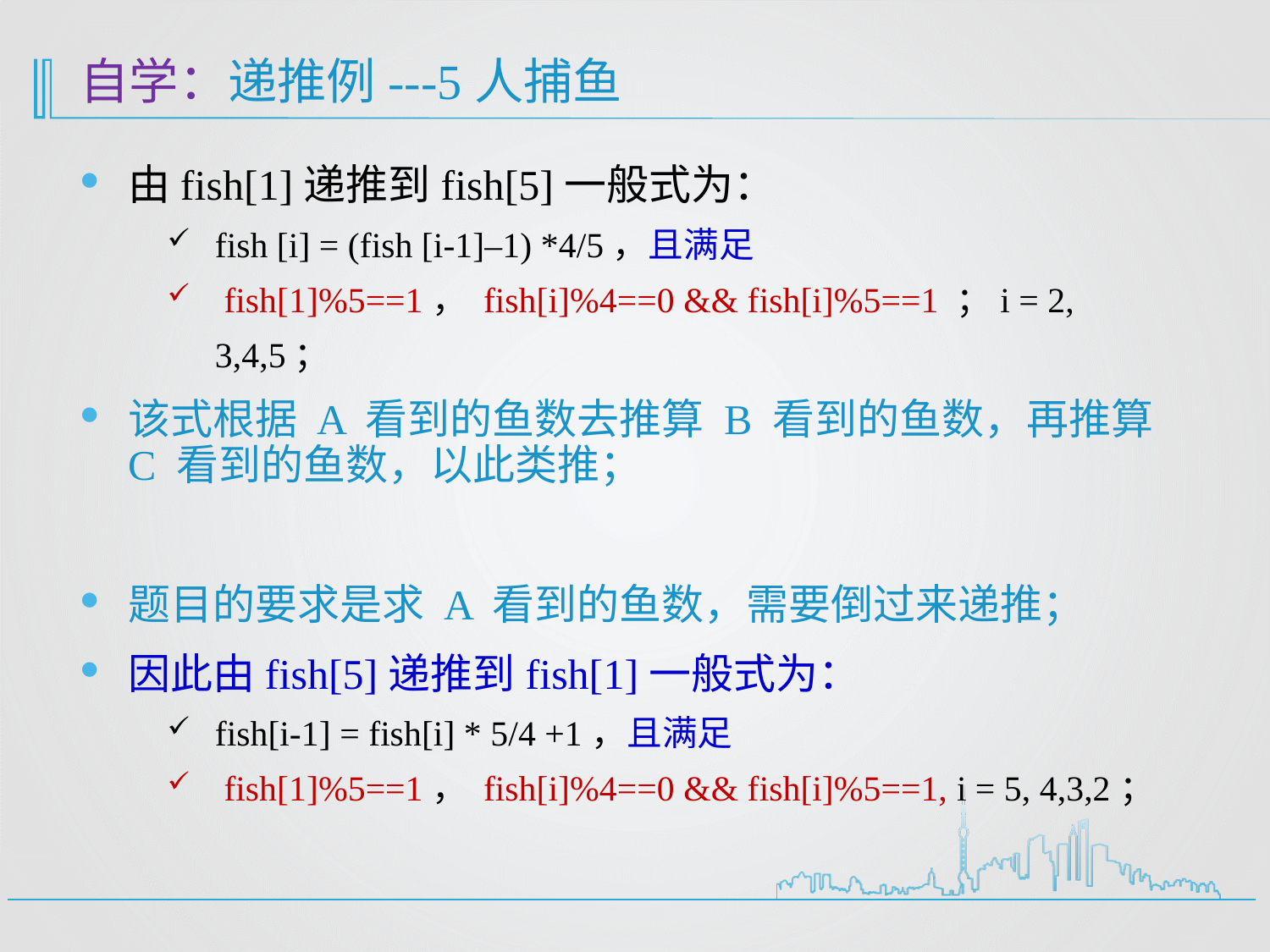

# 自学：递推例---5人捕鱼
由fish[1]递推到fish[5]一般式为：
fish [i] = (fish [i-1]–1) *4/5，且满足
 fish[1]%5==1， fish[i]%4==0 && fish[i]%5==1 ；i = 2, 3,4,5；
该式根据 A 看到的鱼数去推算 B 看到的鱼数，再推算 C 看到的鱼数，以此类推；

题目的要求是求 A 看到的鱼数，需要倒过来递推；
因此由fish[5]递推到fish[1]一般式为：
fish[i-1] = fish[i] * 5/4 +1，且满足
 fish[1]%5==1， fish[i]%4==0 && fish[i]%5==1, i = 5, 4,3,2；